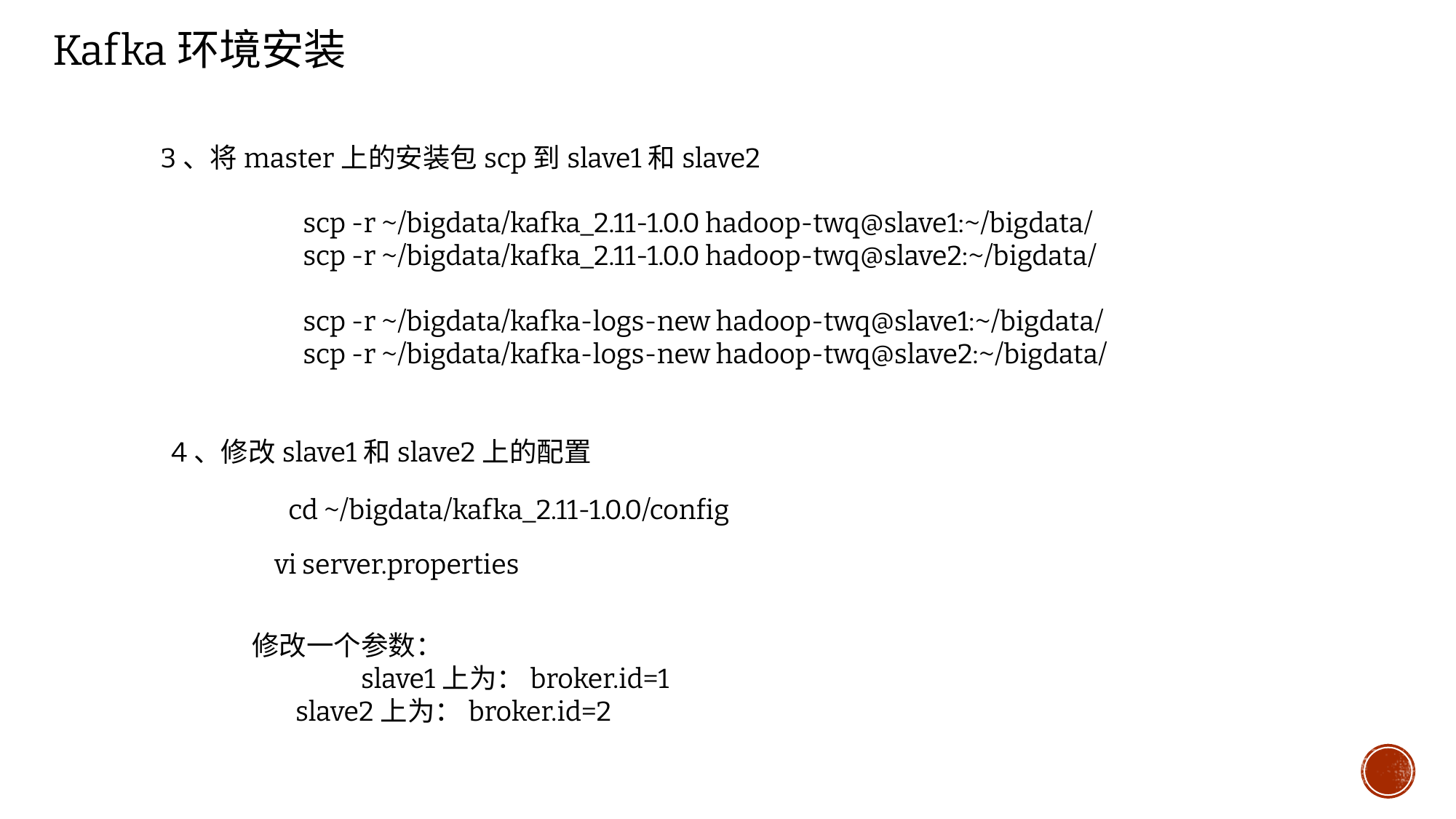

Kafka环境安装
3、将master上的安装包scp到slave1和slave2
scp -r ~/bigdata/kafka_2.11-1.0.0 hadoop-twq@slave1:~/bigdata/
scp -r ~/bigdata/kafka_2.11-1.0.0 hadoop-twq@slave2:~/bigdata/

scp -r ~/bigdata/kafka-logs-new hadoop-twq@slave1:~/bigdata/
scp -r ~/bigdata/kafka-logs-new hadoop-twq@slave2:~/bigdata/
4、修改slave1和slave2上的配置
cd ~/bigdata/kafka_2.11-1.0.0/config
vi server.properties
修改一个参数：
	slave1上为：broker.id=1
        slave2上为：broker.id=2